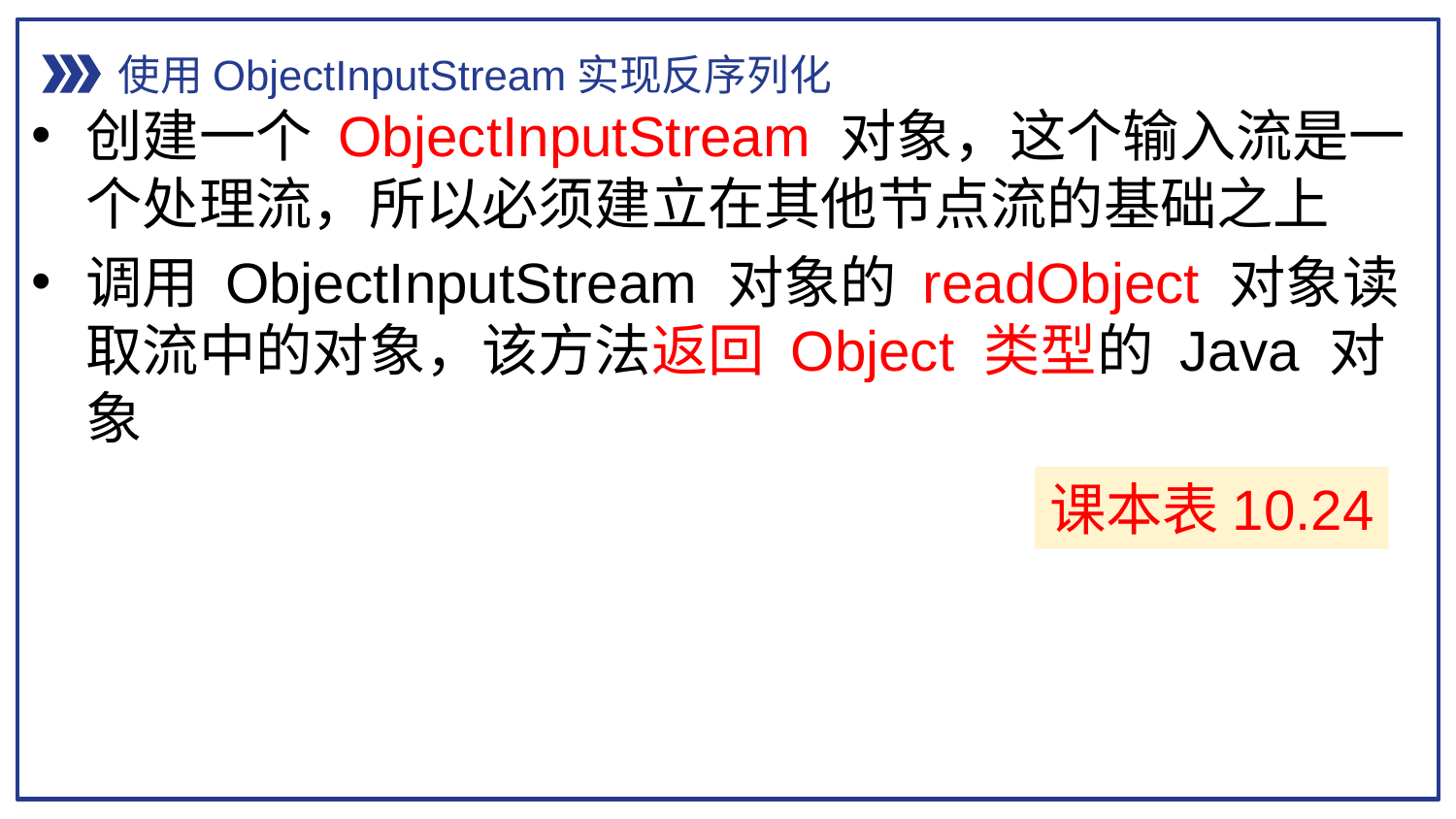

使用ObjectInputStream实现反序列化

创建一个 ObjectInputStream 对象，这个输入流是一个处理流，所以必须建立在其他节点流的基础之上
调用 ObjectInputStream 对象的 readObject 对象读取流中的对象，该方法返回 Object 类型的 Java 对象
课本表10.24